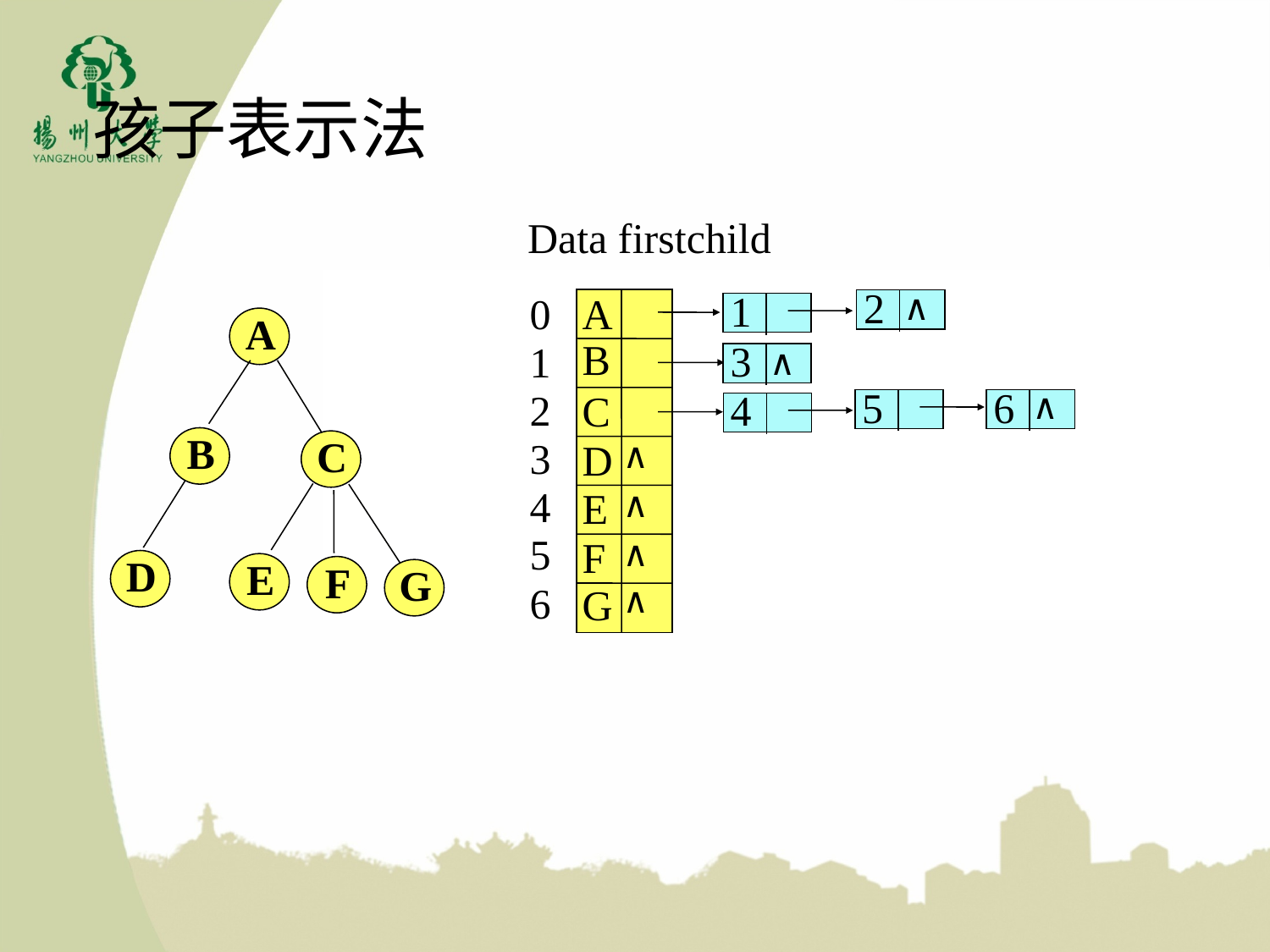

孩子表示法
Data firstchild
2
1
∧
A
0
1
2
3
4
5
6

B
3
∧

5
6
4
∧
C

∧
D
E
∧
F
∧
G
∧
A

B

C

D

E

F

G